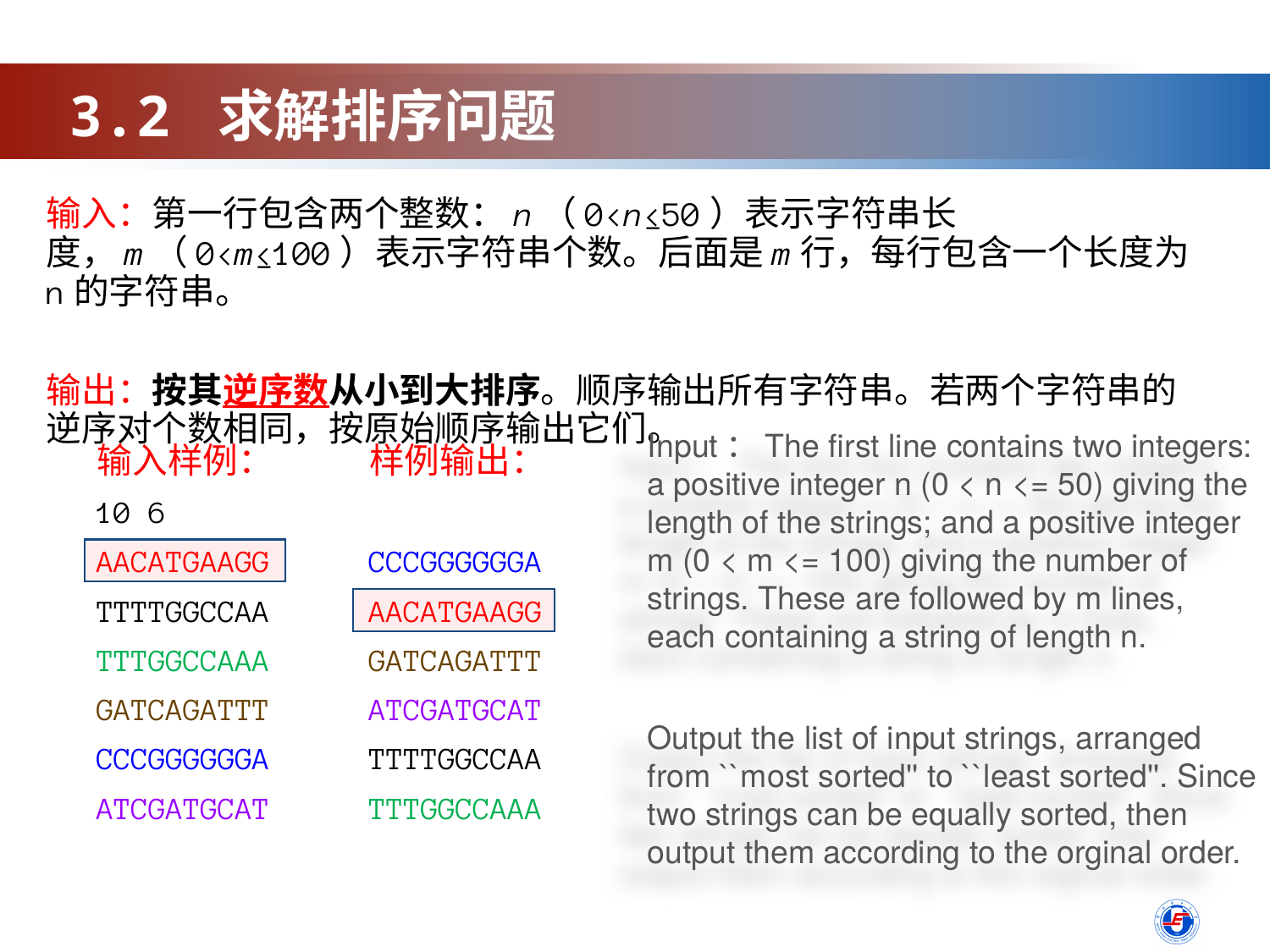

3.2 求解排序问题
输入：第一行包含两个整数：n（0<n≤50）表示字符串长度，m（0<m≤100）表示字符串个数。后面是m行，每行包含一个长度为n的字符串。

输出：按其逆序数从小到大排序。顺序输出所有字符串。若两个字符串的逆序对个数相同，按原始顺序输出它们。
Input：The first line contains two integers: a positive integer n (0 < n <= 50) giving the length of the strings; and a positive integer m (0 < m <= 100) giving the number of strings. These are followed by m lines, each containing a string of length n.
输入样例：
10 6
AACATGAAGG
TTTTGGCCAA
TTTGGCCAAA
GATCAGATTT
CCCGGGGGGA
ATCGATGCAT

样例输出：

CCCGGGGGGA
AACATGAAGG
GATCAGATTT
ATCGATGCAT
TTTTGGCCAA
TTTGGCCAAA

Output the list of input strings, arranged from ``most sorted'' to ``least sorted''. Since two strings can be equally sorted, then output them according to the orginal order.